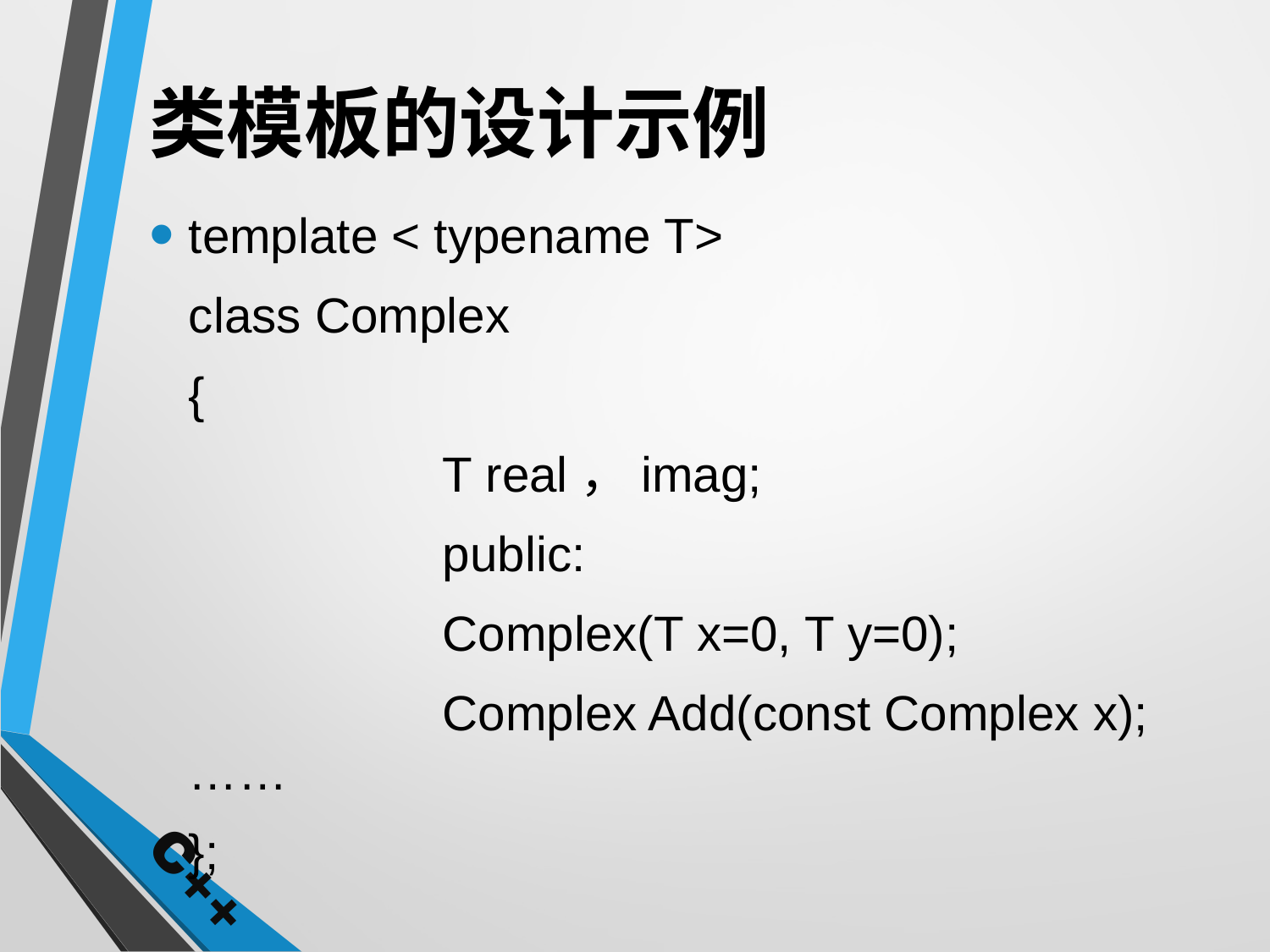

# 类模板的设计示例
template < typename T>
	class Complex
	{
			T real，imag;
			public:
			Complex(T x=0, T y=0);
			Complex Add(const Complex x); ……
	};